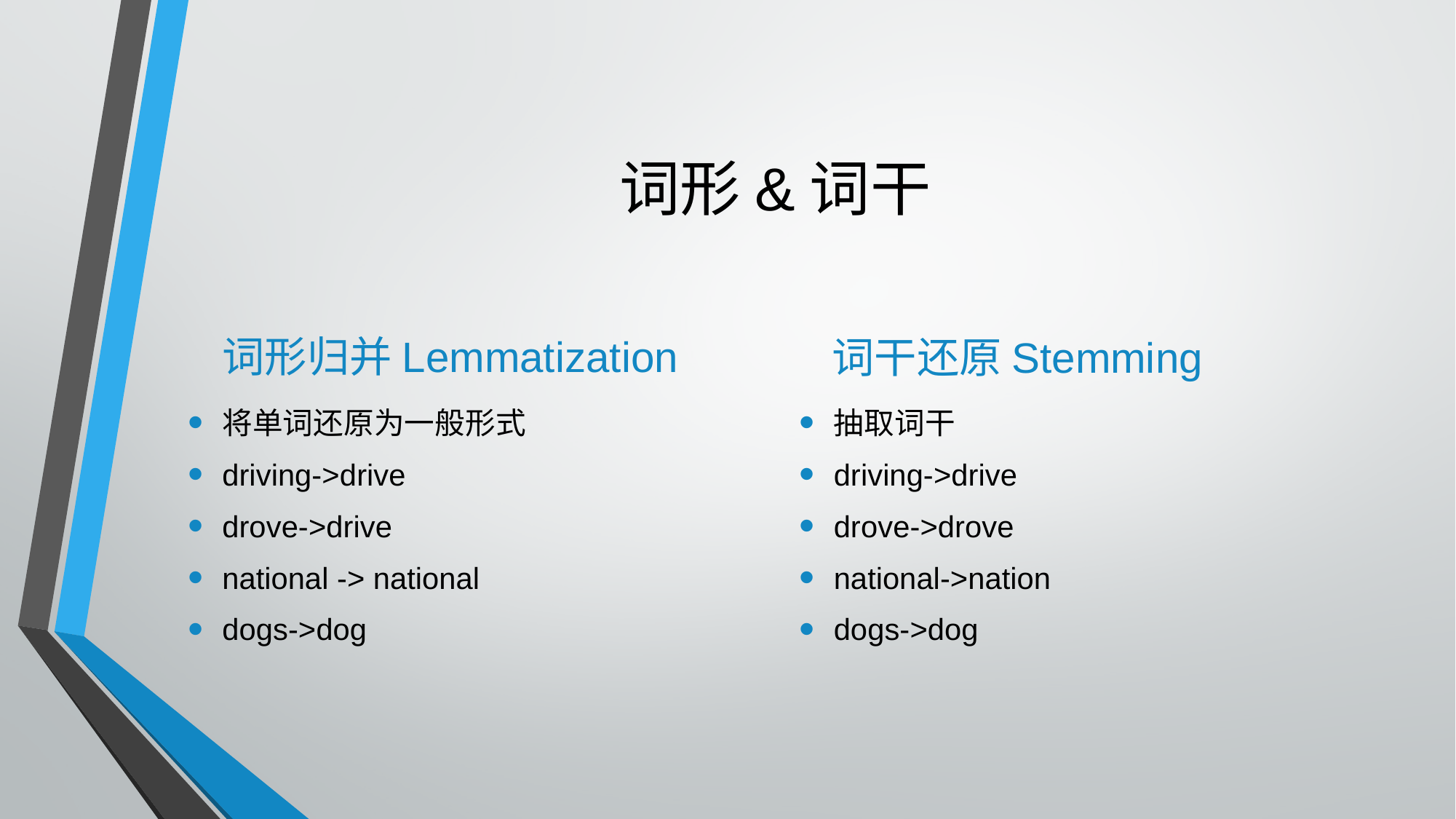

# 词形&词干
词形归并Lemmatization
词干还原Stemming
将单词还原为一般形式
driving->drive
drove->drive
national -> national
dogs->dog

抽取词干
driving->drive
drove->drove
national->nation
dogs->dog